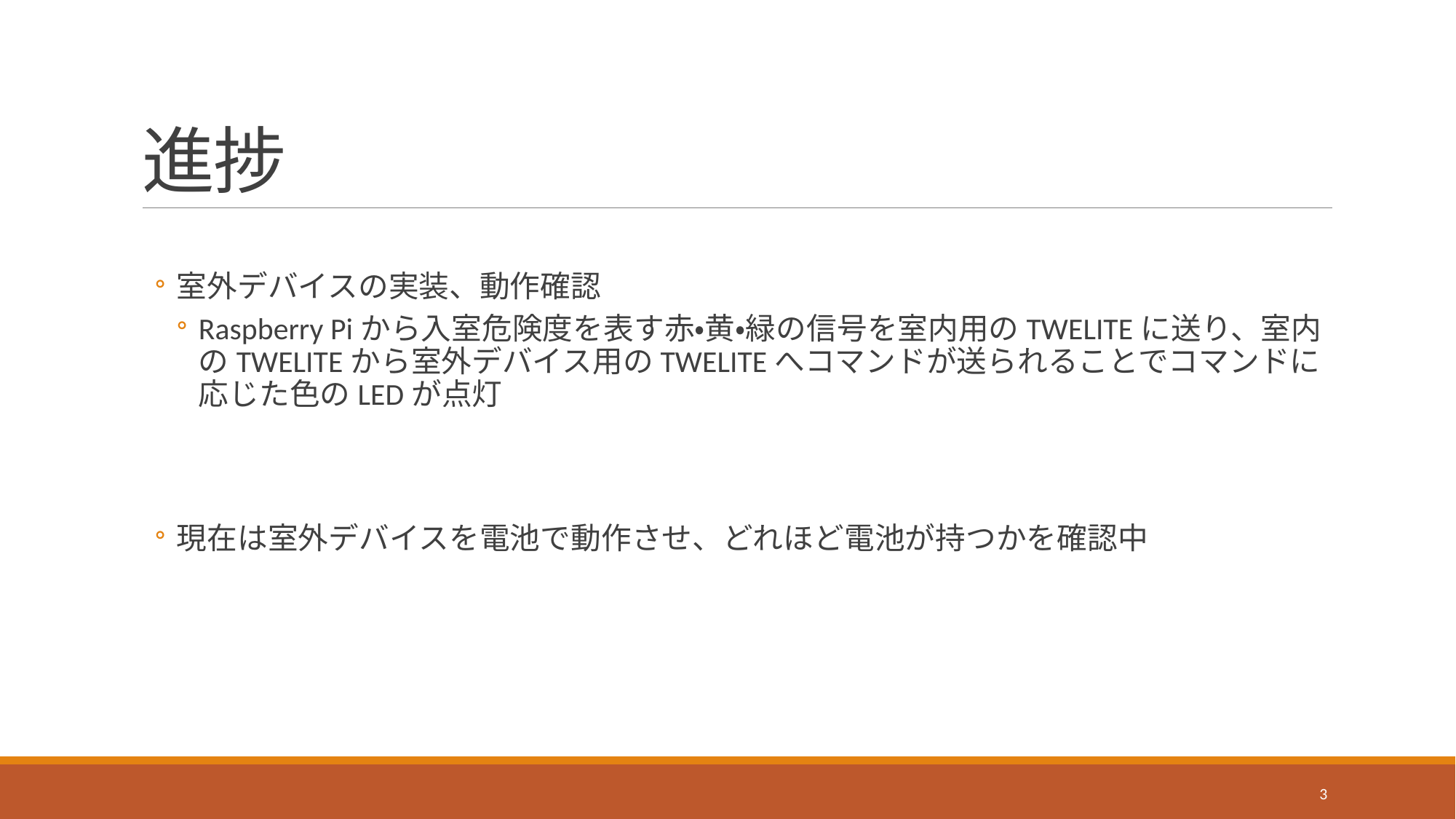

# 進捗

室外デバイスの実装、動作確認
Raspberry Piから入室危険度を表す赤・黄・緑の信号を室内用のTWELITEに送り、室内のTWELITEから室外デバイス用のTWELITEへコマンドが送られることでコマンドに応じた色のLEDが点灯

現在は室外デバイスを電池で動作させ、どれほど電池が持つかを確認中

3